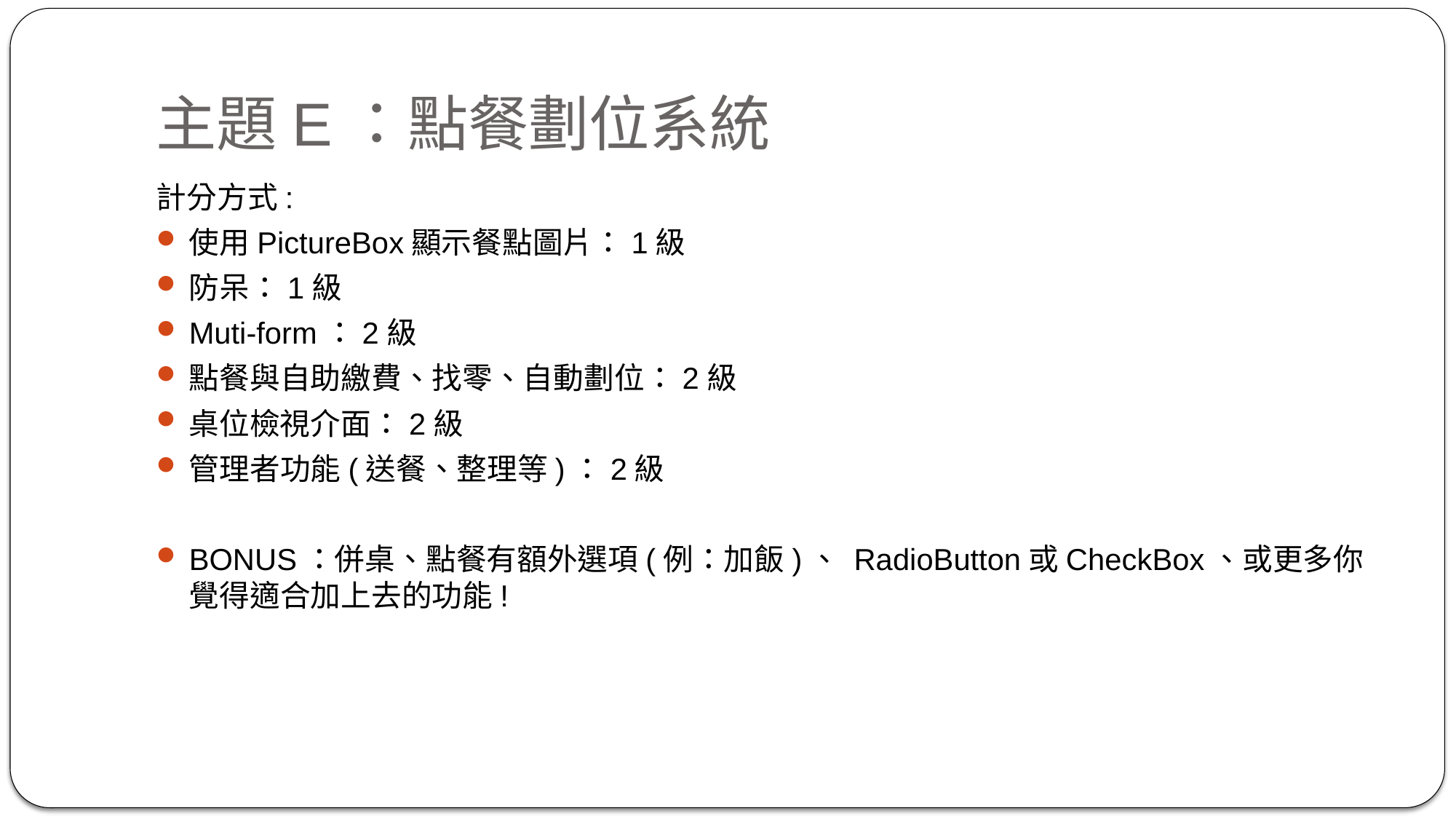

# 主題E：點餐劃位系統
計分方式:
使用PictureBox顯示餐點圖片：1級
防呆：1級
Muti-form：2級
點餐與自助繳費、找零、自動劃位：2級
桌位檢視介面：2級
管理者功能(送餐、整理等)：2級

BONUS：併桌、點餐有額外選項(例：加飯)、 RadioButton或CheckBox、或更多你覺得適合加上去的功能!